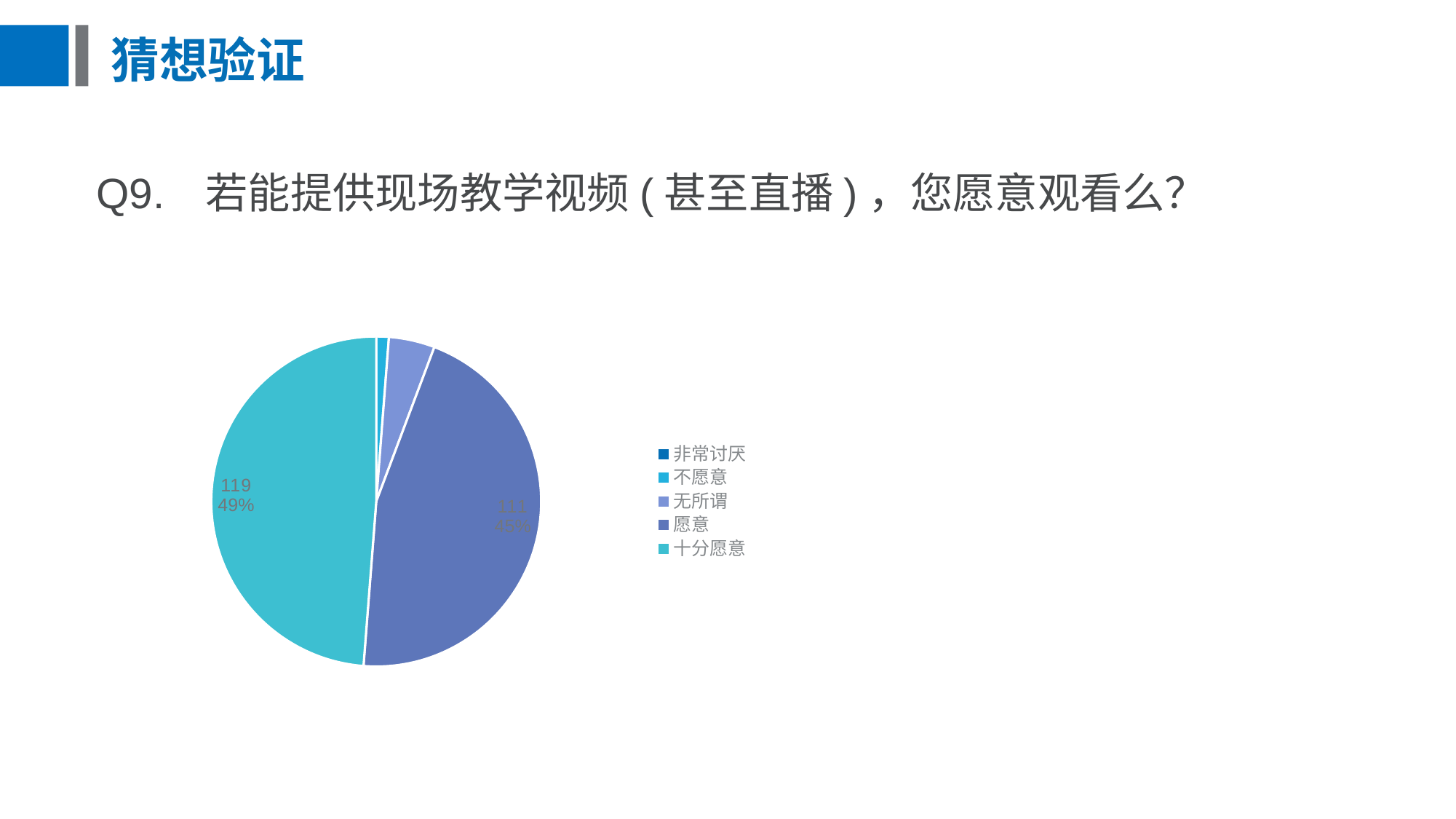

# 猜想验证
Q9.	若能提供现场教学视频(甚至直播)，您愿意观看么？

### Chart

| Category | 选项分布 |
|---|---|
| 非常讨厌 | 0.0 |
| 不愿意 | 3.0 |
| 无所谓 | 11.0 |
| 愿意 | 111.0 |
| 十分愿意 | 119.0 |